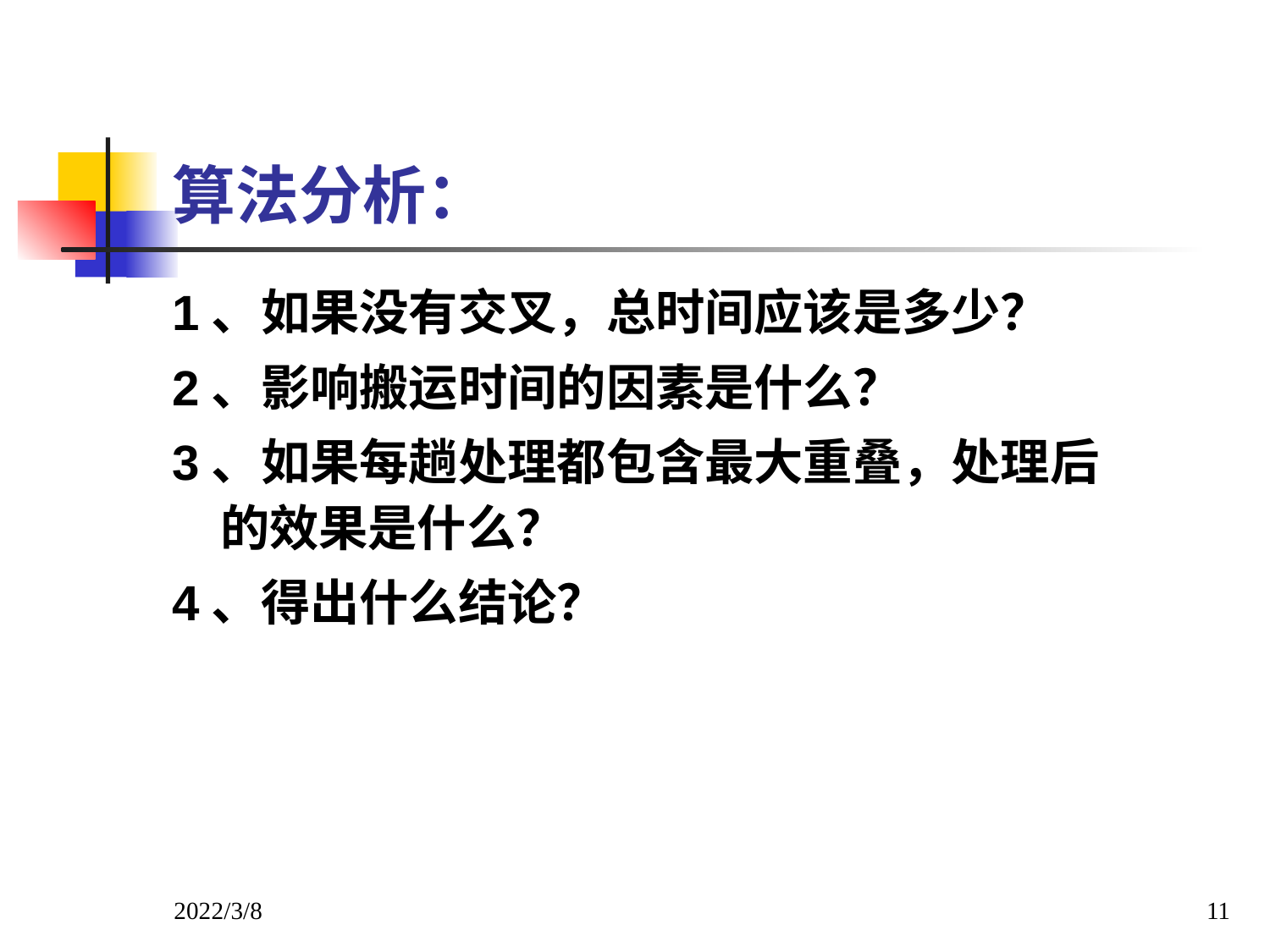

# 算法分析：
1、如果没有交叉，总时间应该是多少？
2、影响搬运时间的因素是什么？
3、如果每趟处理都包含最大重叠，处理后的效果是什么？
4、得出什么结论？
2022/3/8
11